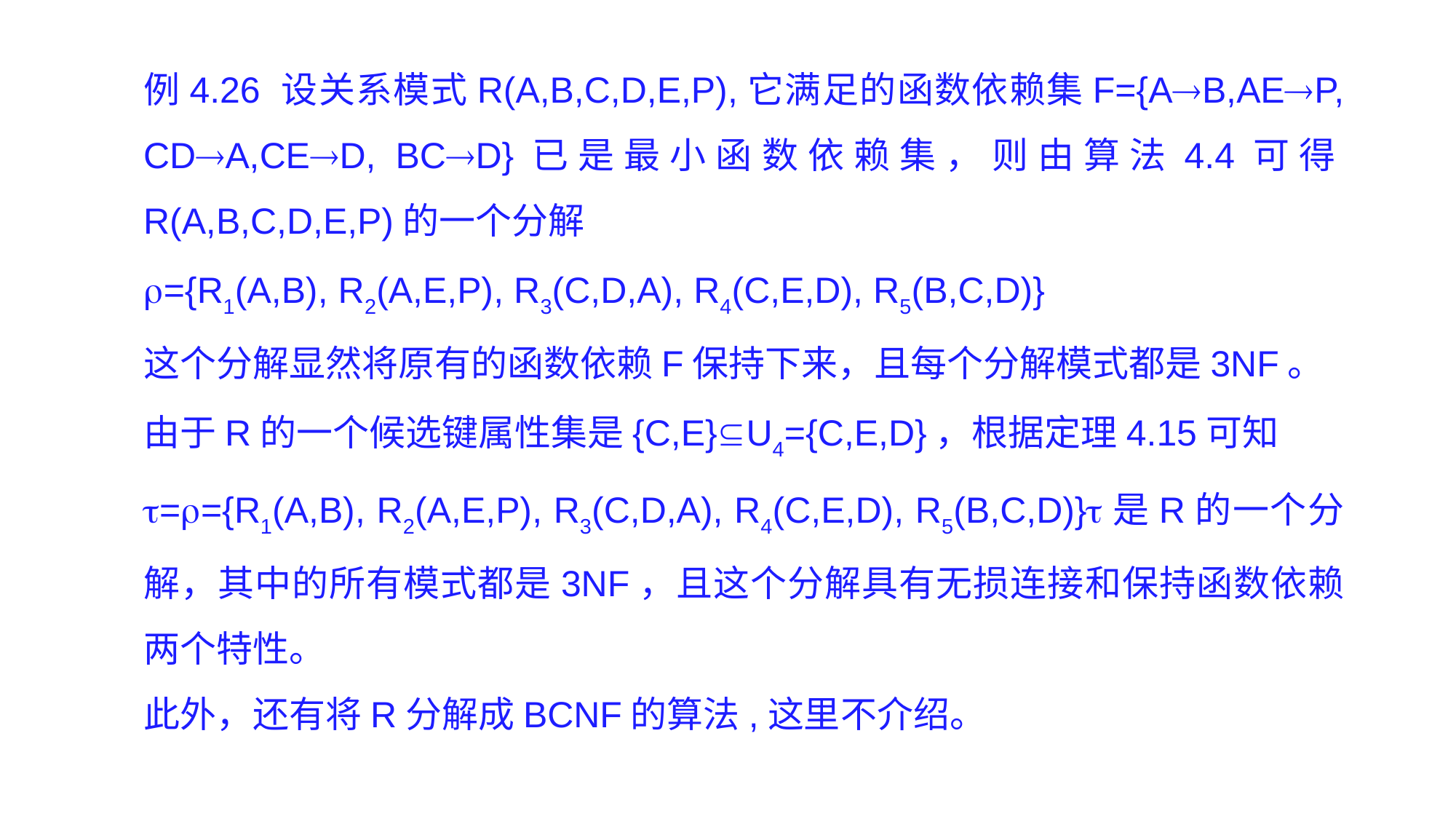

例4.26 设关系模式R(A,B,C,D,E,P),它满足的函数依赖集F={A→B,AE→P, CD→A,CE→D, BC→D}已是最小函数依赖集，则由算法4.4可得R(A,B,C,D,E,P)的一个分解
ρ={R1(A,B), R2(A,E,P), R3(C,D,A), R4(C,E,D), R5(B,C,D)}
这个分解显然将原有的函数依赖F保持下来，且每个分解模式都是3NF。
由于R的一个候选键属性集是{C,E}⊆U4={C,E,D}，根据定理4.15可知
τ=ρ={R1(A,B), R2(A,E,P), R3(C,D,A), R4(C,E,D), R5(B,C,D)}τ是R的一个分解，其中的所有模式都是3NF，且这个分解具有无损连接和保持函数依赖两个特性。
此外，还有将R分解成BCNF的算法,这里不介绍。